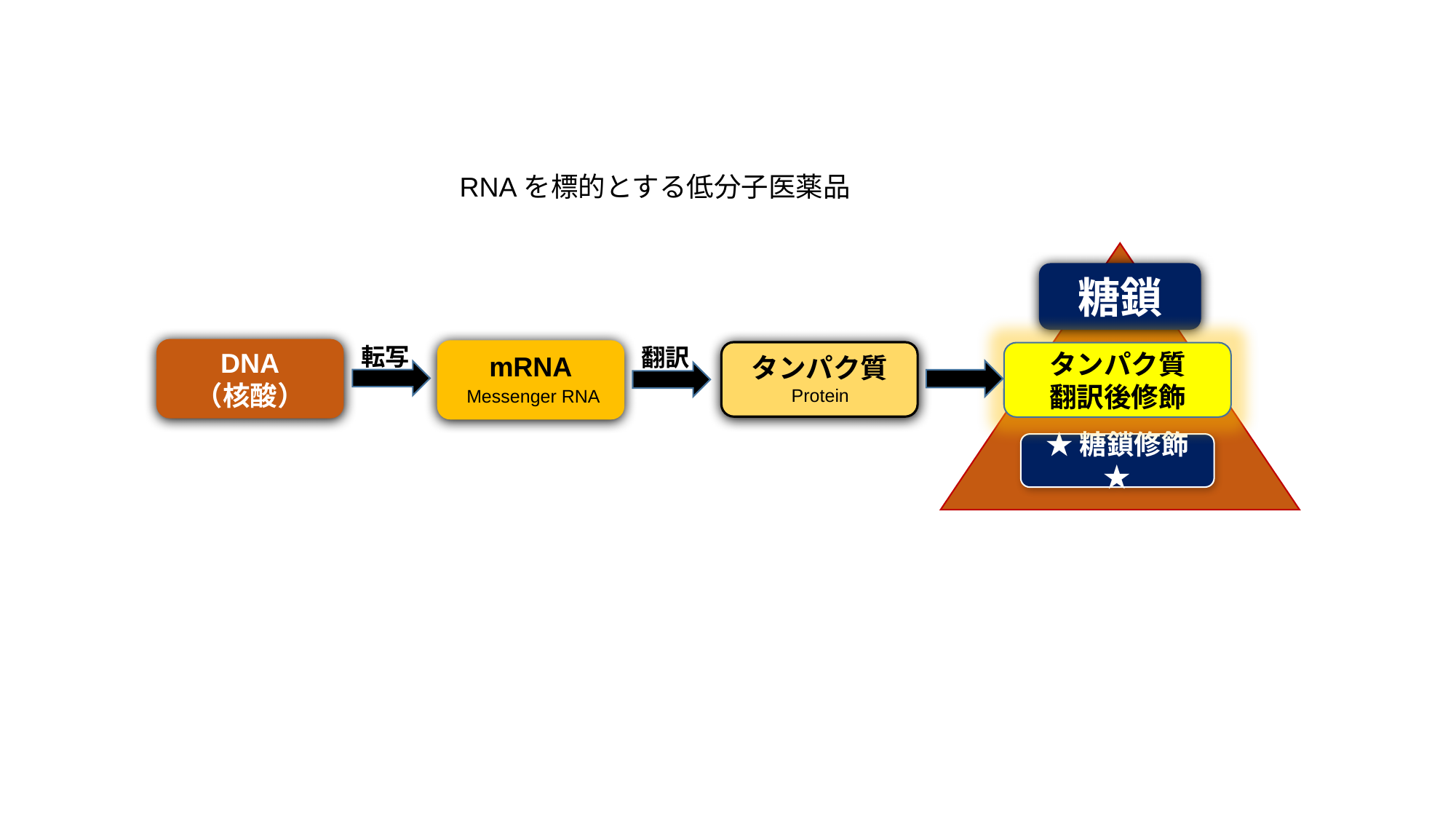

RNAを標的とする低分子医薬品

糖鎖
転写
翻訳
DNA
（核酸）
mRNA
タンパク質
タンパク質
翻訳後修飾

Protein
Messenger RNA
★糖鎖修飾★